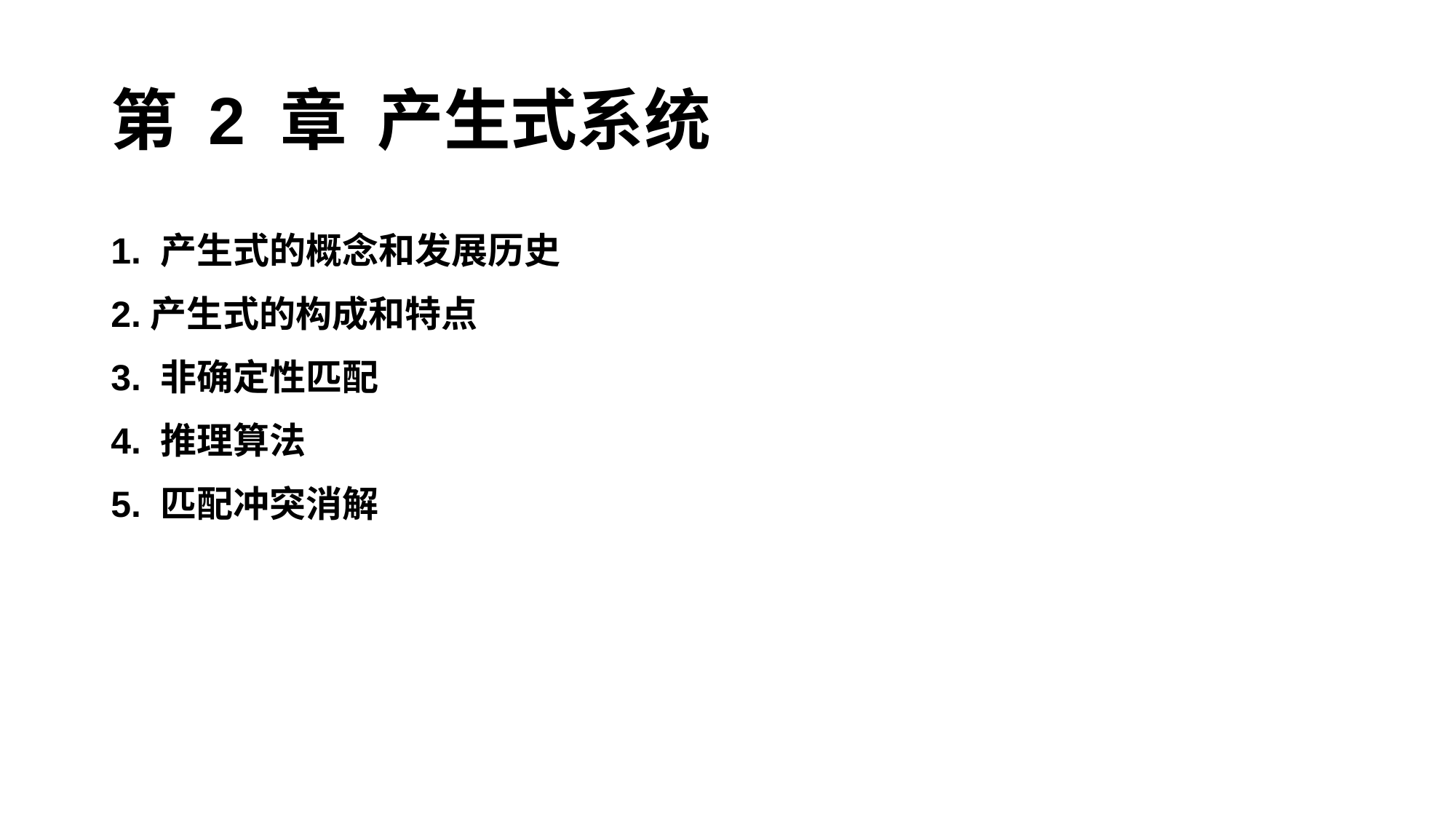

# 第 2 章  产生式系统
1. 产生式的概念和发展历史
2.产生式的构成和特点
3. 非确定性匹配
4. 推理算法
5. 匹配冲突消解